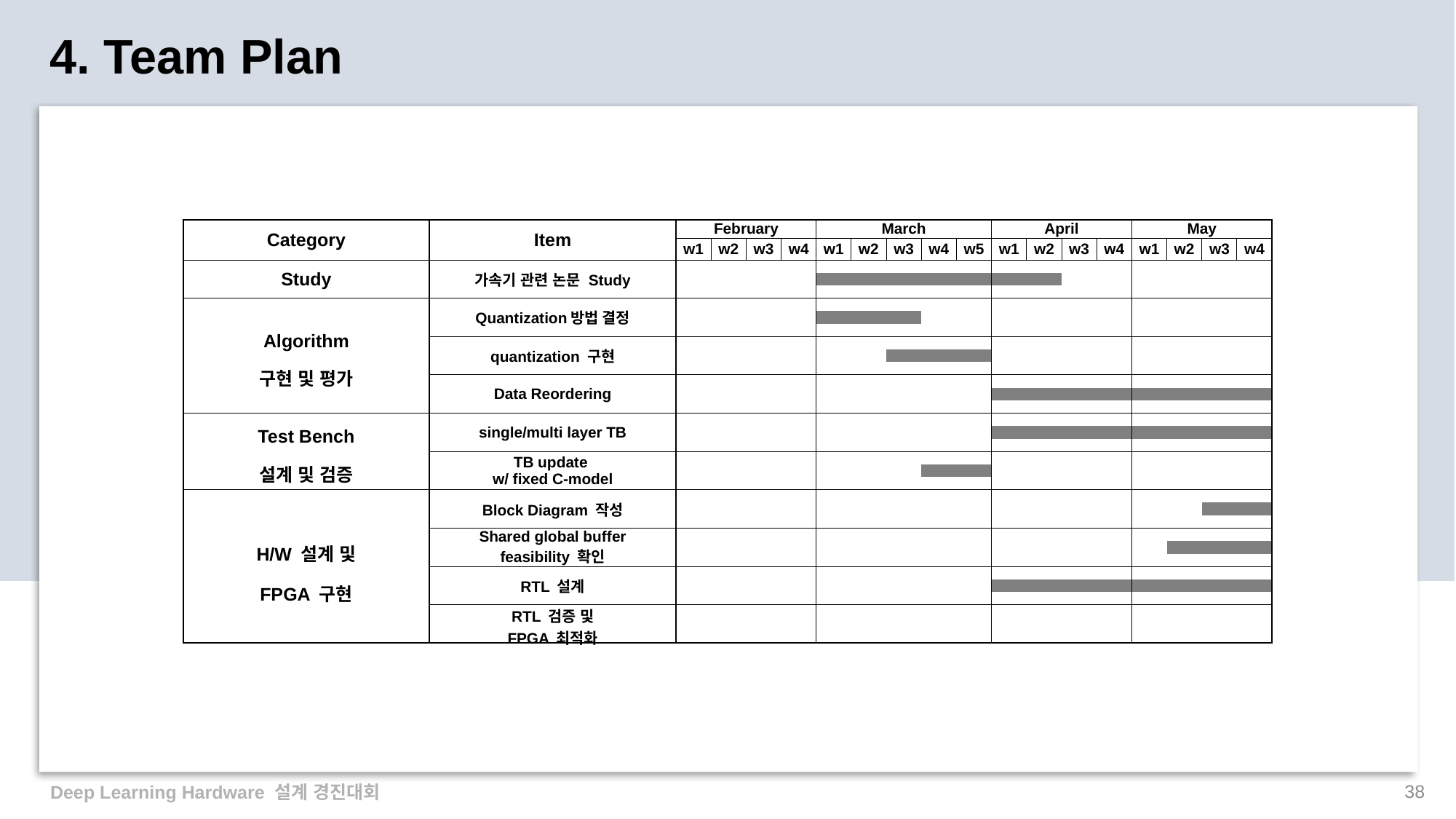

4. Team Plan
| Category | Item | February |  |  |  | March |  |  |  |  | April |  |  |  | May |  |  |  |
| --- | --- | --- | --- | --- | --- | --- | --- | --- | --- | --- | --- | --- | --- | --- | --- | --- | --- | --- |
|  |  | w1 | w2 | w3 | w4 | w1 | w2 | w3 | w4 | w5 | w1 | w2 | w3 | w4 | w1 | w2 | w3 | w4 |
| Study | 가속기 관련 논문 Study |  |  |  |  |  |  |  |  |  |  |  |  |  |  |  |  |  |
|  |  |  |  |  |  |  |  |  |  |  |  |  |  |  |  |  |  |  |
|  |  |  |  |  |  |  |  |  |  |  |  |  |  |  |  |  |  |  |
| Algorithm 구현 및 평가 | Quantization방법 결정 |  |  |  |  |  |  |  |  |  |  |  |  |  |  |  |  |  |
|  |  |  |  |  |  |  |  |  |  |  |  |  |  |  |  |  |  |  |
|  |  |  |  |  |  |  |  |  |  |  |  |  |  |  |  |  |  |  |
|  | quantization 구현 |  |  |  |  |  |  |  |  |  |  |  |  |  |  |  |  |  |
|  |  |  |  |  |  |  |  |  |  |  |  |  |  |  |  |  |  |  |
|  |  |  |  |  |  |  |  |  |  |  |  |  |  |  |  |  |  |  |
|  | Data Reordering |  |  |  |  |  |  |  |  |  |  |  |  |  |  |  |  |  |
|  |  |  |  |  |  |  |  |  |  |  |  |  |  |  |  |  |  |  |
|  |  |  |  |  |  |  |  |  |  |  |  |  |  |  |  |  |  |  |
| Test Bench 설계 및 검증 | single/multi layer TB |  |  |  |  |  |  |  |  |  |  |  |  |  |  |  |  |  |
|  |  |  |  |  |  |  |  |  |  |  |  |  |  |  |  |  |  |  |
|  |  |  |  |  |  |  |  |  |  |  |  |  |  |  |  |  |  |  |
|  | TB update w/ fixed C-model |  |  |  |  |  |  |  |  |  |  |  |  |  |  |  |  |  |
|  |  |  |  |  |  |  |  |  |  |  |  |  |  |  |  |  |  |  |
|  |  |  |  |  |  |  |  |  |  |  |  |  |  |  |  |  |  |  |
| H/W 설계 및 FPGA 구현 | Block Diagram 작성 |  |  |  |  |  |  |  |  |  |  |  |  |  |  |  |  |  |
|  |  |  |  |  |  |  |  |  |  |  |  |  |  |  |  |  |  |  |
|  |  |  |  |  |  |  |  |  |  |  |  |  |  |  |  |  |  |  |
|  | Shared global buffer feasibility 확인 |  |  |  |  |  |  |  |  |  |  |  |  |  |  |  |  |  |
|  |  |  |  |  |  |  |  |  |  |  |  |  |  |  |  |  |  |  |
|  |  |  |  |  |  |  |  |  |  |  |  |  |  |  |  |  |  |  |
|  | RTL 설계 |  |  |  |  |  |  |  |  |  |  |  |  |  |  |  |  |  |
|  |  |  |  |  |  |  |  |  |  |  |  |  |  |  |  |  |  |  |
|  |  |  |  |  |  |  |  |  |  |  |  |  |  |  |  |  |  |  |
|  | RTL 검증 및 FPGA 최적화 |  |  |  |  |  |  |  |  |  |  |  |  |  |  |  |  |  |
|  |  |  |  |  |  |  |  |  |  |  |  |  |  |  |  |  |  |  |
|  |  |  |  |  |  |  |  |  |  |  |  |  |  |  |  |  |  |  |
38
Deep Learning Hardware 설계 경진대회